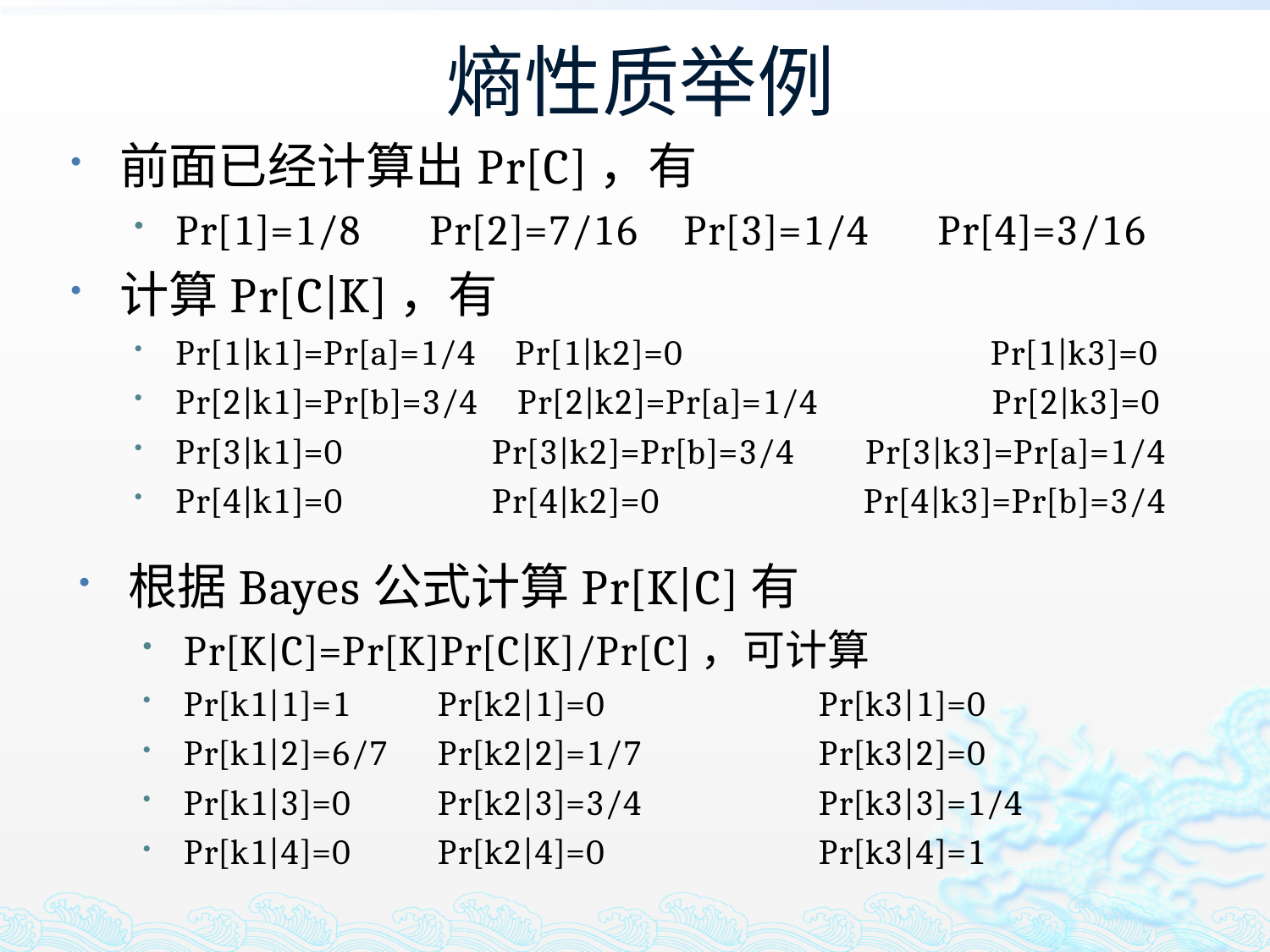

# 熵性质举例
前面已经计算出Pr[C]，有
Pr[1]=1/8	Pr[2]=7/16	Pr[3]=1/4	Pr[4]=3/16
计算Pr[C|K]，有
Pr[1|k1]=Pr[a]=1/4     Pr[1|k2]=0	                       Pr[1|k3]=0
Pr[2|k1]=Pr[b]=3/4     Pr[2|k2]=Pr[a]=1/4	       Pr[2|k3]=0
Pr[3|k1]=0	        Pr[3|k2]=Pr[b]=3/4         Pr[3|k3]=Pr[a]=1/4
Pr[4|k1]=0	        Pr[4|k2]=0	                       Pr[4|k3]=Pr[b]=3/4
根据Bayes公式计算Pr[K|C]有
Pr[K|C]=Pr[K]Pr[C|K]/Pr[C]，可计算
Pr[k1|1]=1	Pr[k2|1]=0		Pr[k3|1]=0
Pr[k1|2]=6/7	Pr[k2|2]=1/7		Pr[k3|2]=0
Pr[k1|3]=0	Pr[k2|3]=3/4		Pr[k3|3]=1/4
Pr[k1|4]=0	Pr[k2|4]=0		Pr[k3|4]=1